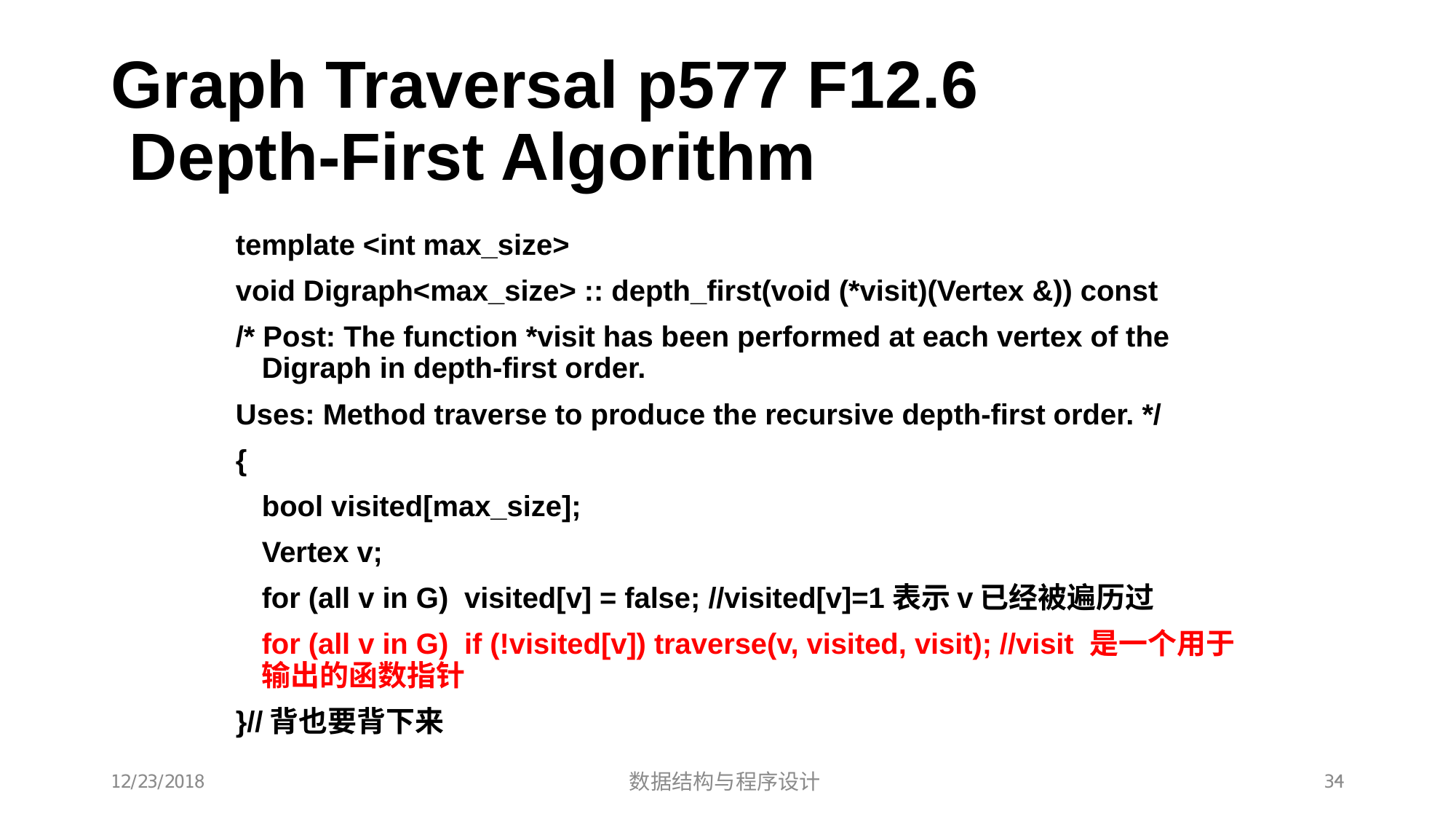

# Graph Traversal p577 F12.6 Depth-First Algorithm
template <int max_size>
void Digraph<max_size> :: depth_first(void (*visit)(Vertex &)) const
/* Post: The function *visit has been performed at each vertex of the Digraph in depth-first order.
Uses: Method traverse to produce the recursive depth-first order. */
{
	bool visited[max_size];
	Vertex v;
	for (all v in G)  visited[v] = false; //visited[v]=1表示v已经被遍历过
	for (all v in G)  if (!visited[v]) traverse(v, visited, visit); //visit 是一个用于输出的函数指针
}//背也要背下来
12/23/2018
数据结构与程序设计
34